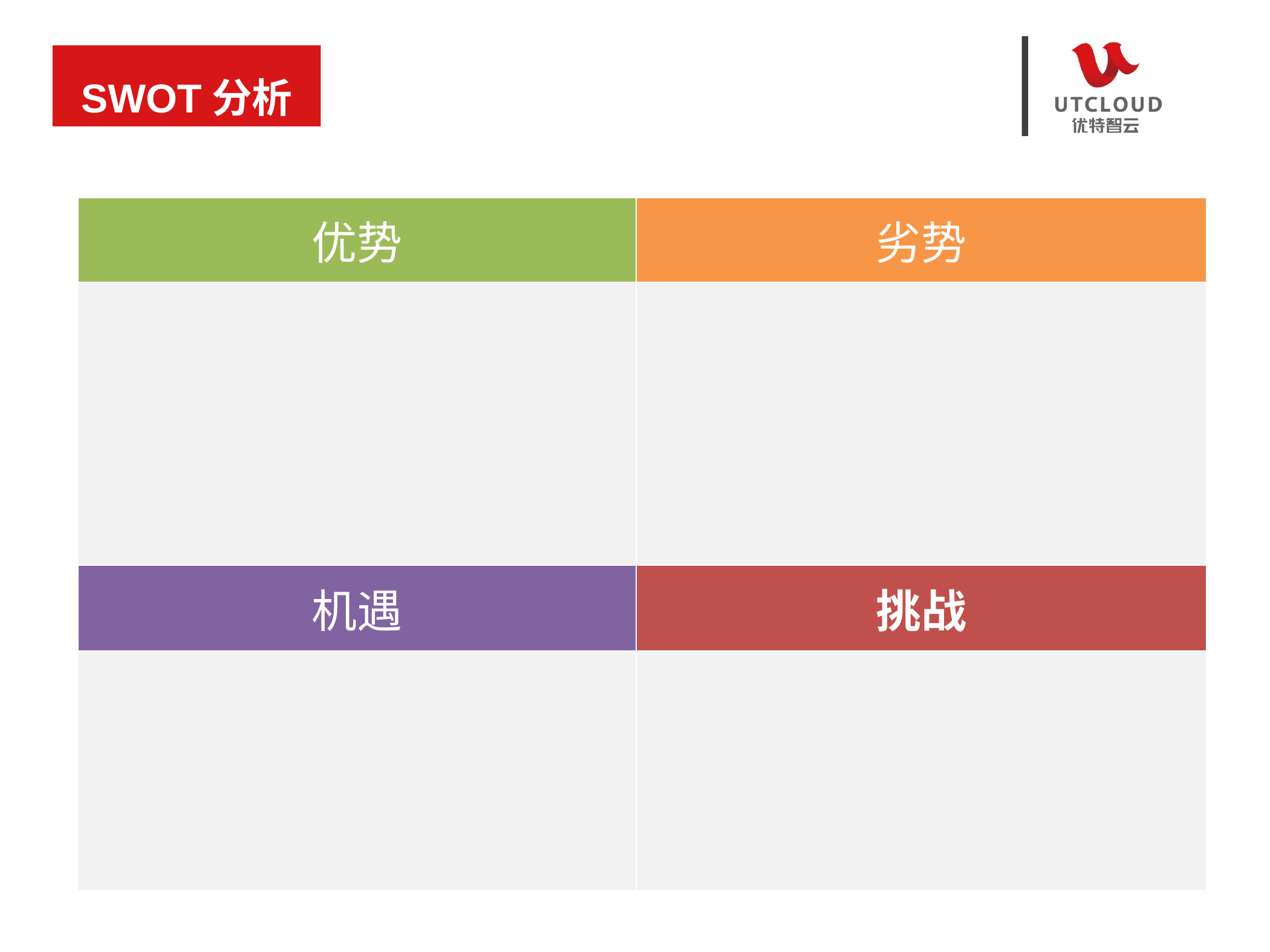

SWOT分析

| 优势 | 劣势 |
| --- | --- |
|  |  |
| 机遇 | 挑战 |
|  |  |